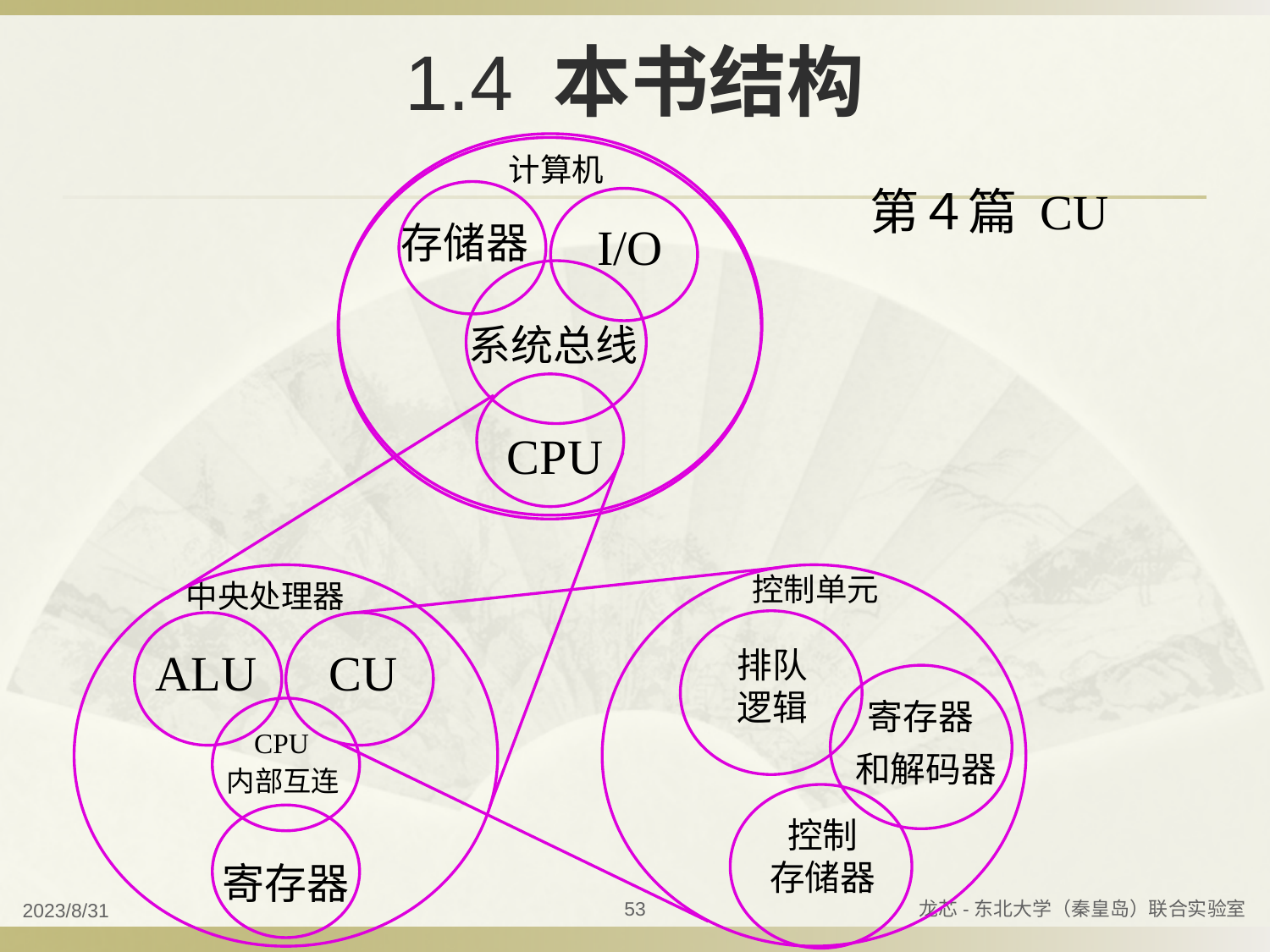

# 1.4 本书结构

存储器

系统总线

CPU
I/O

计算机

第４篇 CU

中央处理器

ALU
CU

内部互连

寄存器
 CPU

控制单元

排队
逻辑

和解码器

控制
存储器
寄存器

2023/8/31
53
龙芯-东北大学（秦皇岛）联合实验室